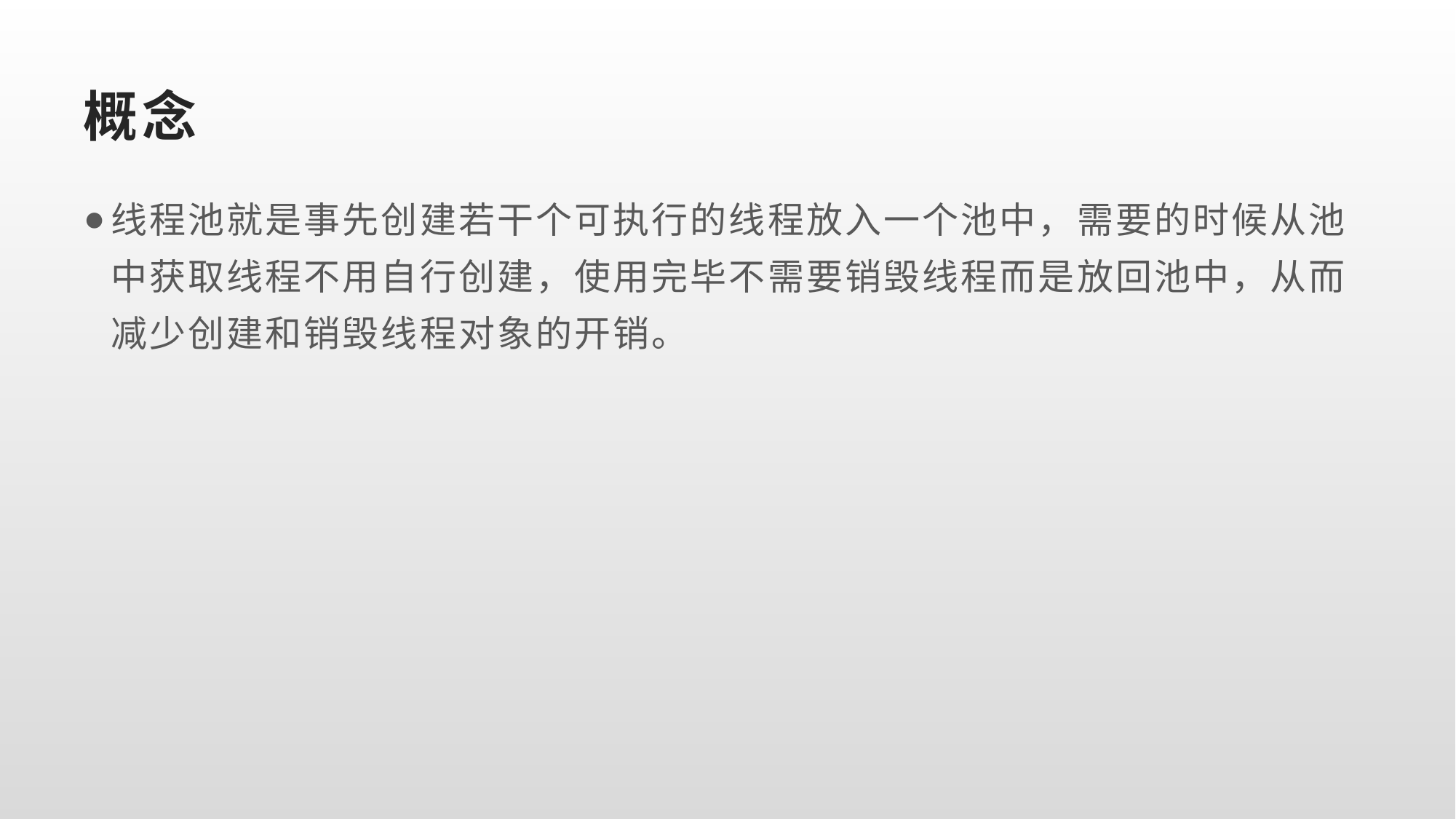

# 概念
线程池就是事先创建若干个可执行的线程放入一个池中，需要的时候从池中获取线程不用自行创建，使用完毕不需要销毁线程而是放回池中，从而减少创建和销毁线程对象的开销。